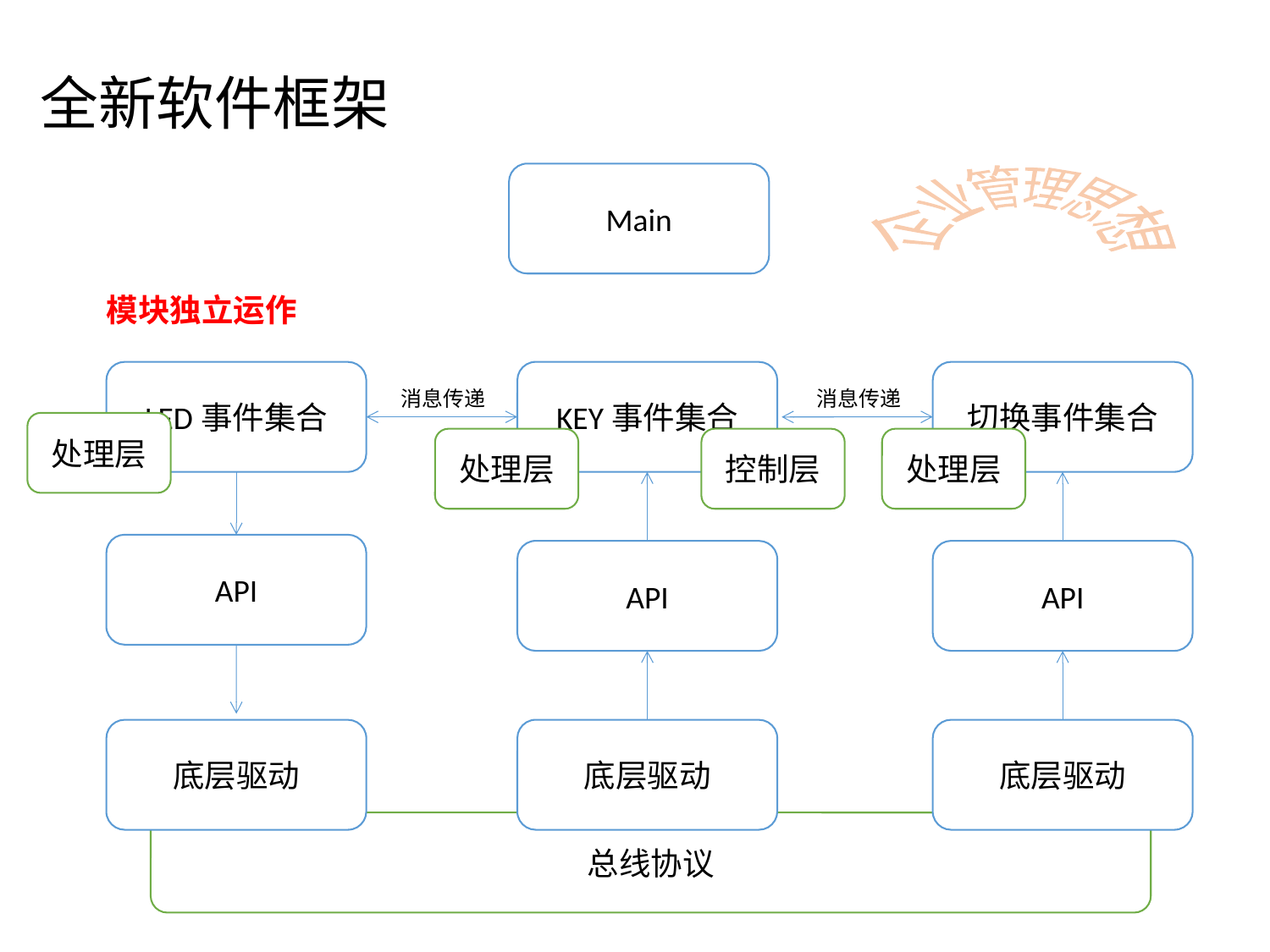

# 全新软件框架
Main
企业管理思想
模块独立运作
LED事件集合
KEY事件集合
切换事件集合
  消息传递
  消息传递
处理层
处理层
控制层
处理层
API
API
API
底层驱动
底层驱动
底层驱动
总线协议